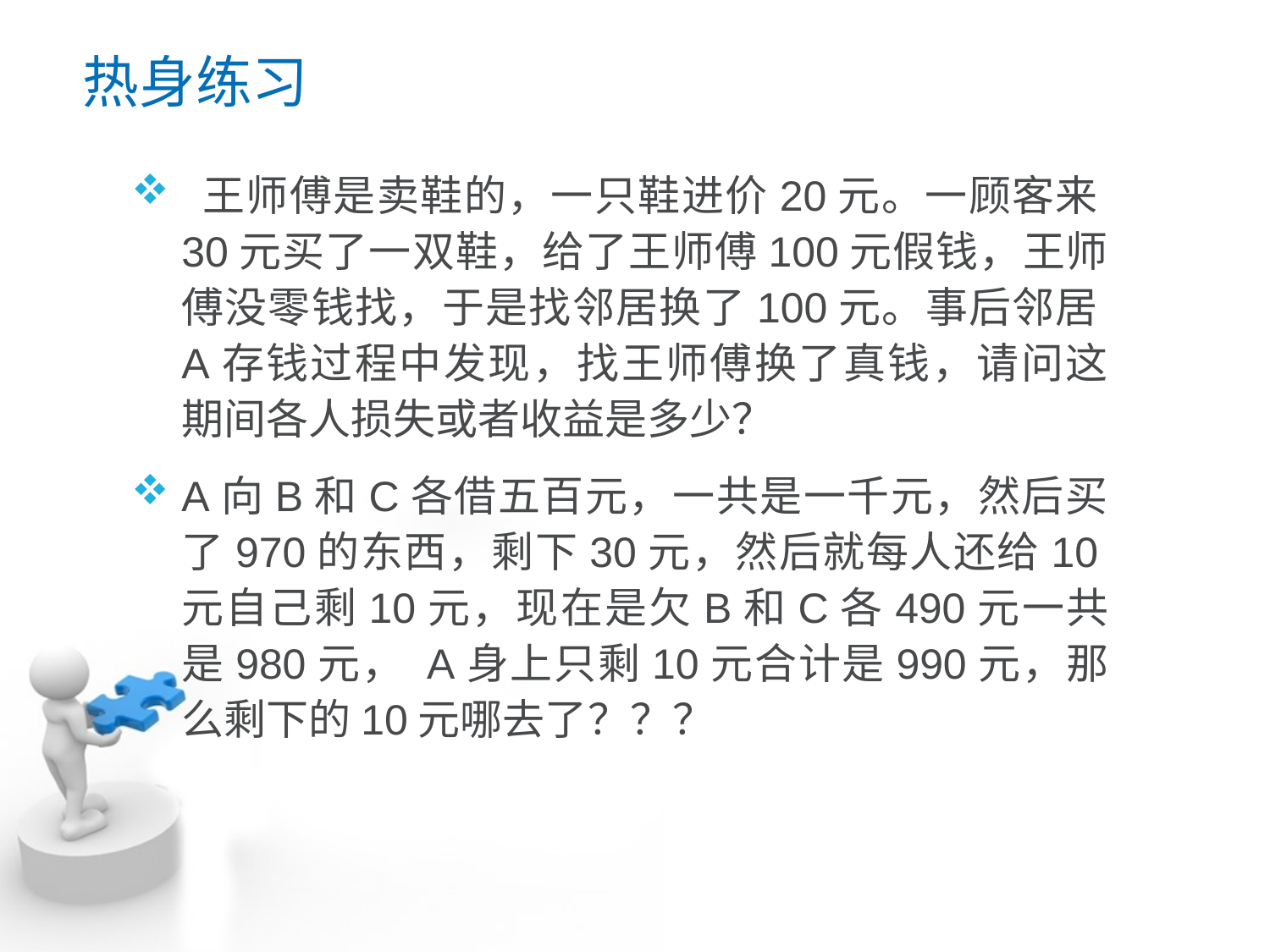

# 热身练习
 王师傅是卖鞋的，一只鞋进价20元。一顾客来30元买了一双鞋，给了王师傅100元假钱，王师傅没零钱找，于是找邻居换了100元。事后邻居A存钱过程中发现，找王师傅换了真钱，请问这期间各人损失或者收益是多少？
A向B和C各借五百元，一共是一千元，然后买了970的东西，剩下30元，然后就每人还给10元自己剩10元，现在是欠B和C各490元一共是980元， A身上只剩10元合计是990元，那么剩下的10元哪去了？？？